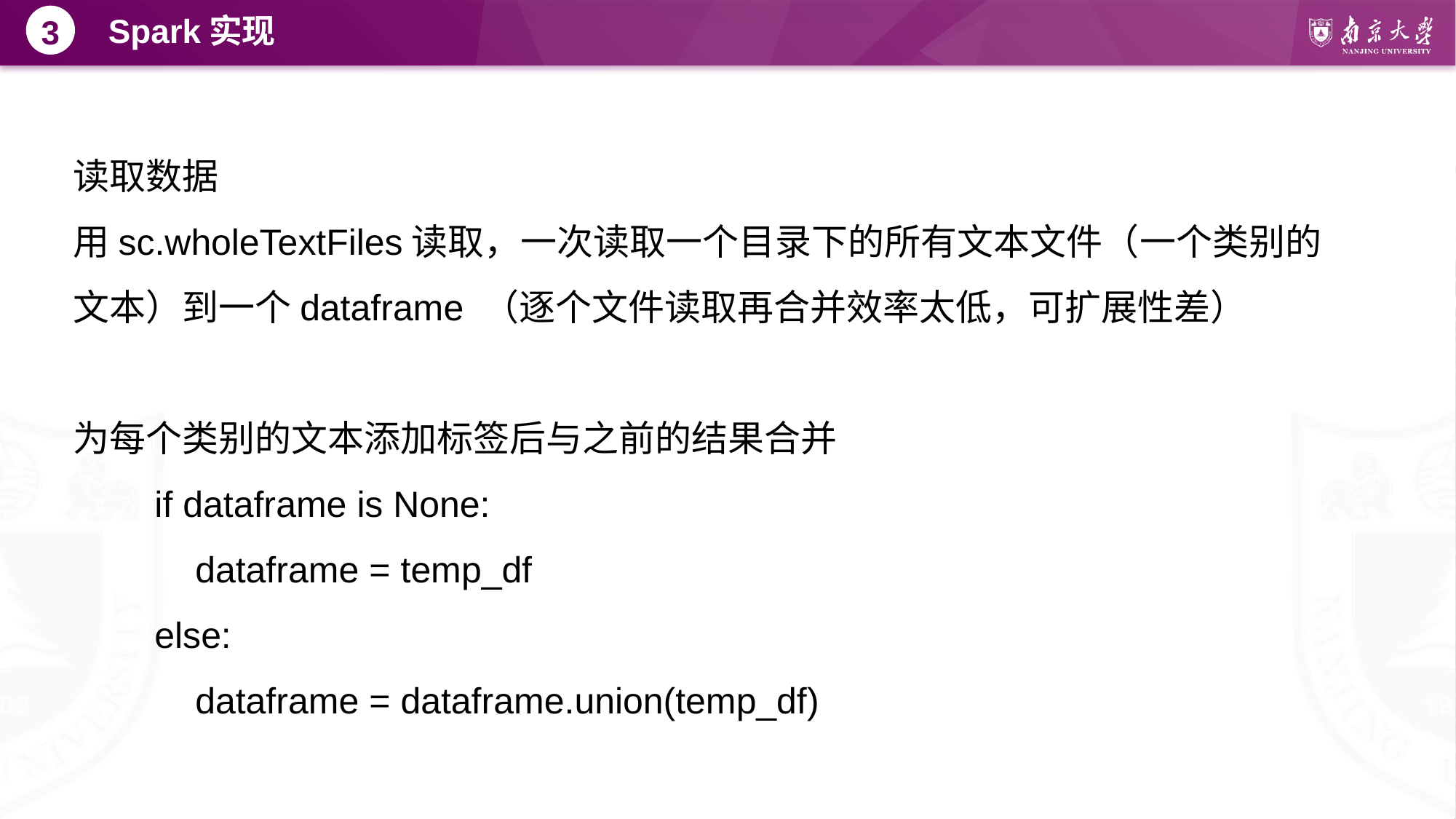

Spark实现

3
读取数据
用sc.wholeTextFiles读取，一次读取一个目录下的所有文本文件（一个类别的文本）到一个dataframe （逐个文件读取再合并效率太低，可扩展性差）

为每个类别的文本添加标签后与之前的结果合并
        if dataframe is None:
            dataframe = temp_df
        else:
            dataframe = dataframe.union(temp_df)